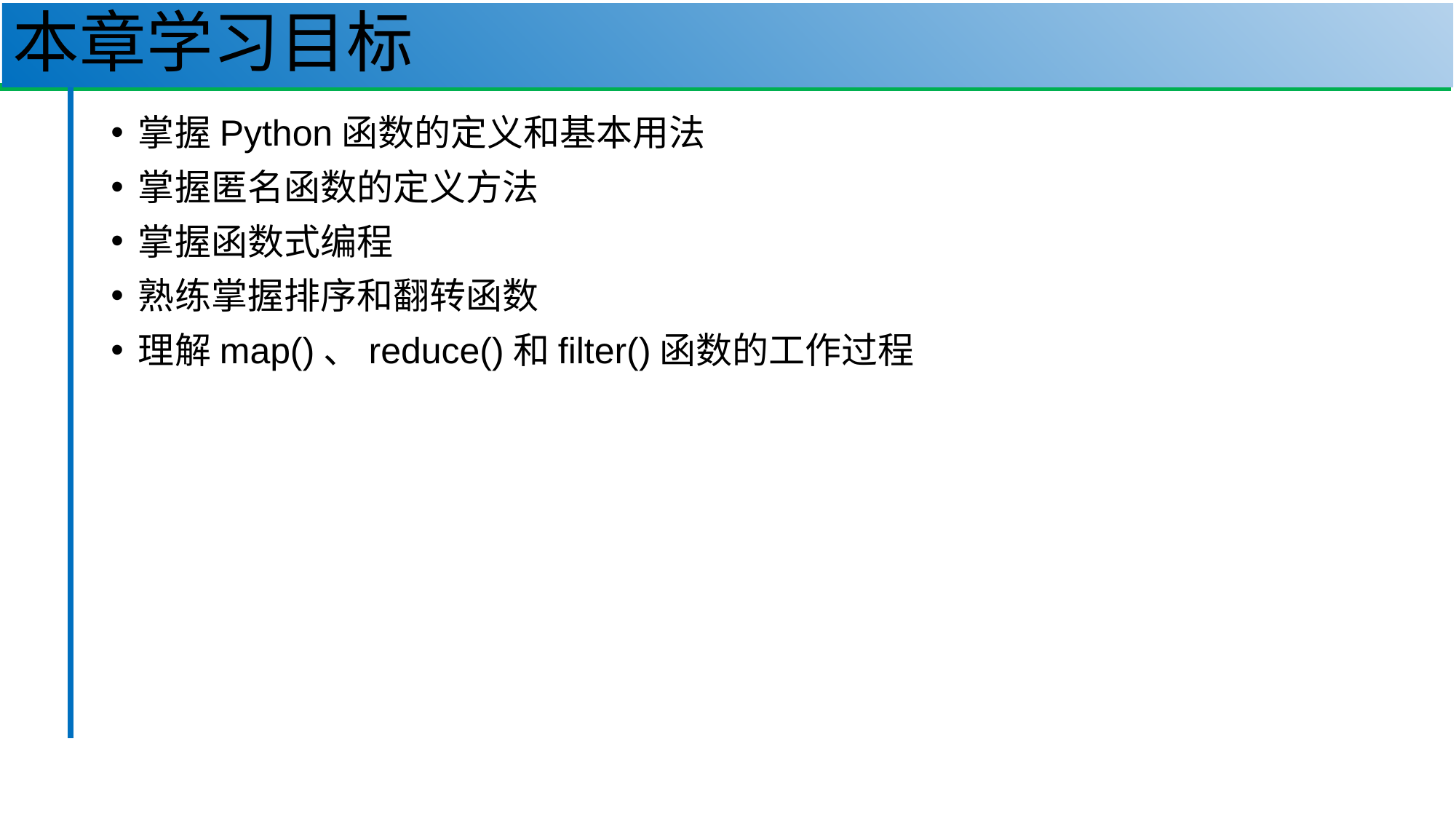

# 本章学习目标
2
掌握Python函数的定义和基本用法
掌握匿名函数的定义方法
掌握函数式编程
熟练掌握排序和翻转函数
理解map()、reduce()和filter()函数的工作过程